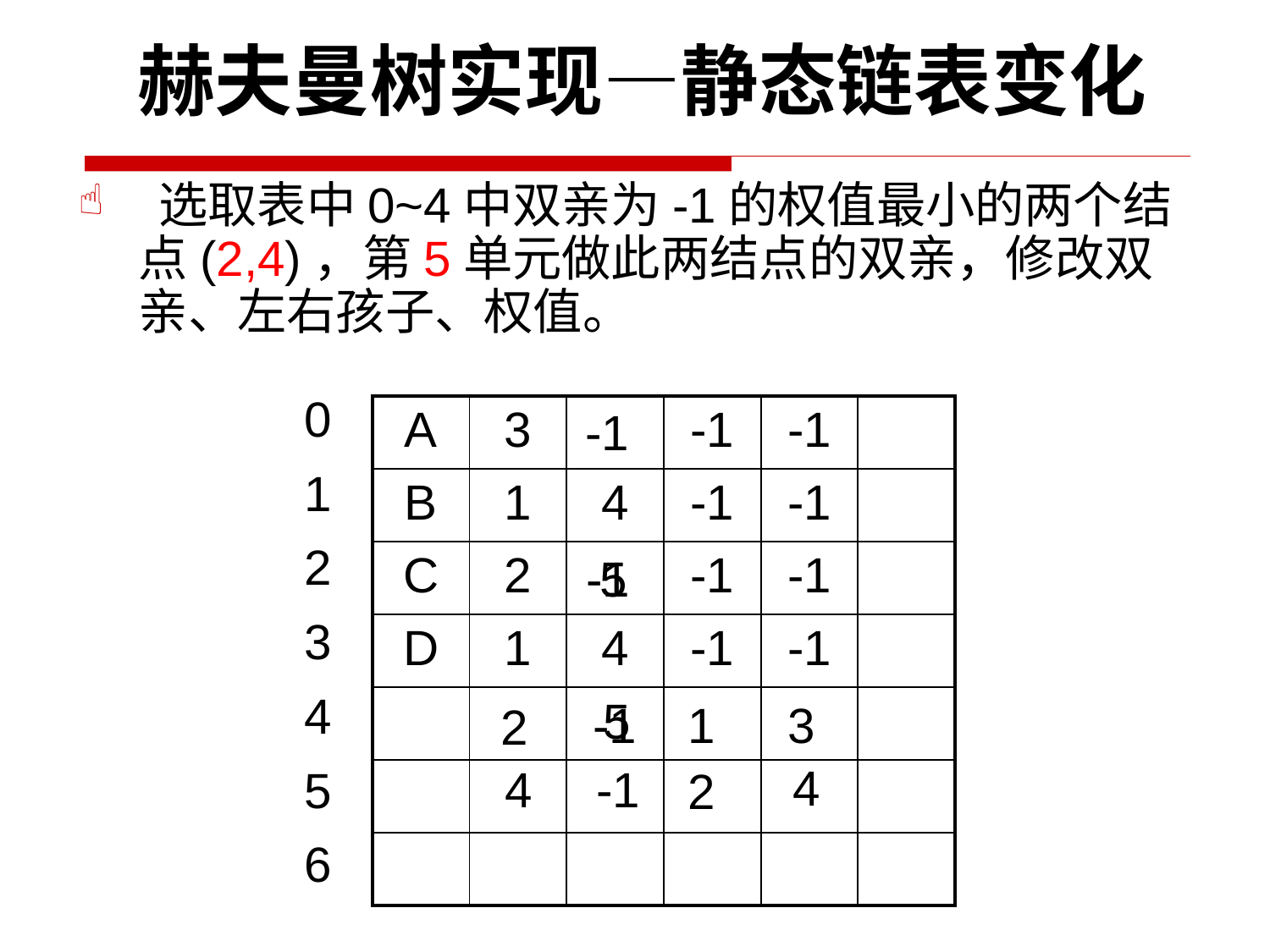

赫夫曼树实现—静态链表变化
 选取表中0~4中双亲为-1的权值最小的两个结点(2,4)，第5单元做此两结点的双亲，修改双亲、左右孩子、权值。
| 0 |
| --- |
| 1 |
| 2 |
| 3 |
| 4 |
| 5 |
| 6 |
|  |
| A | 3 |  | -1 | -1 |  |
| --- | --- | --- | --- | --- | --- |
| B | 1 | 4 | -1 | -1 |  |
| C | 2 |  | -1 | -1 |  |
| D | 1 | 4 | -1 | -1 |  |
|  |  |  |  |  |  |
|  |  |  |  |  |  |
|  |  |  |  |  |  |
-1
5
-1
5
3
1
-1
2
4
4
-1
2